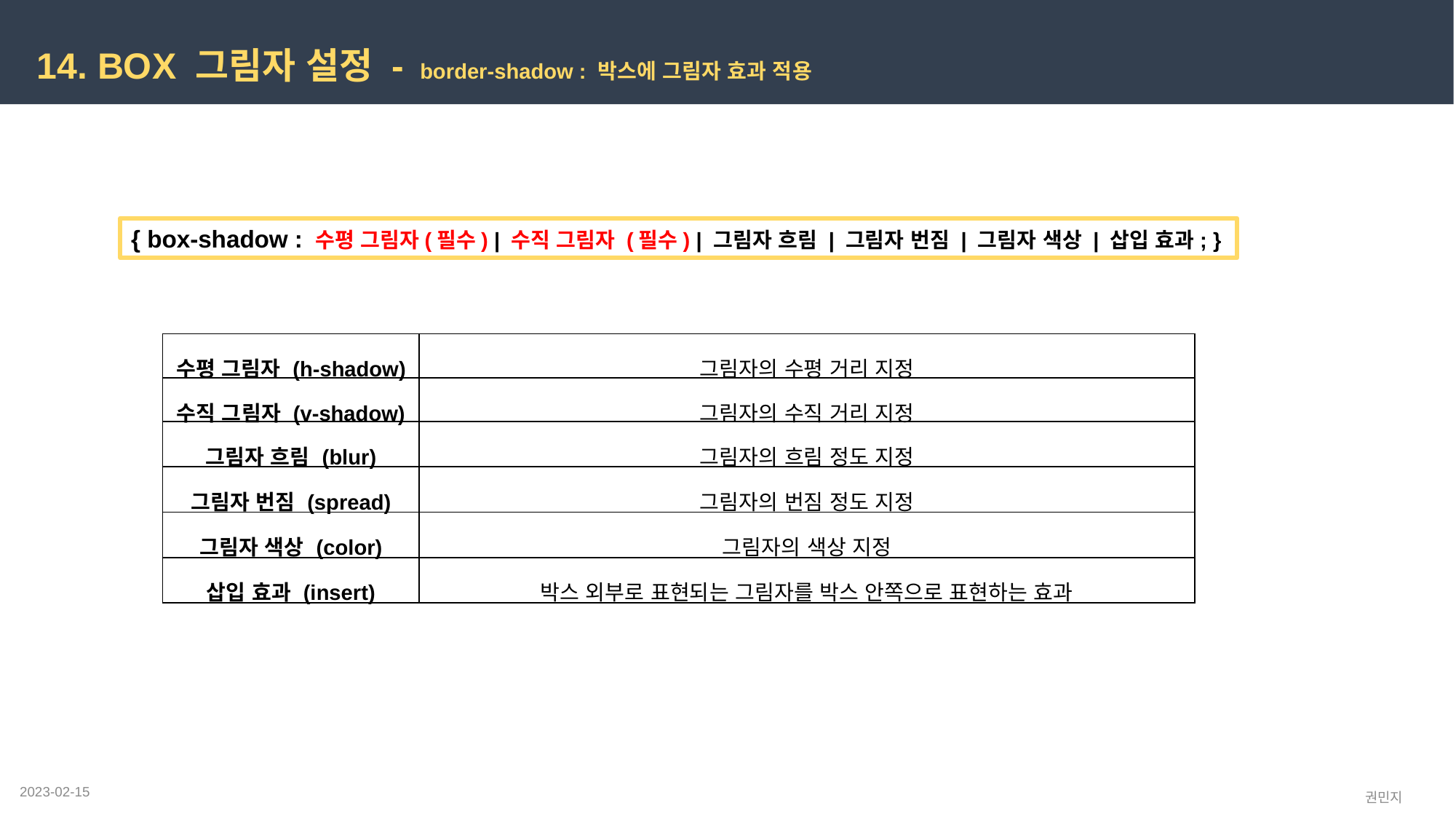

14. BOX 그림자 설정 -  border-shadow : 박스에 그림자 효과 적용
{ box-shadow : 수평 그림자(필수) | 수직 그림자 (필수) | 그림자 흐림 | 그림자 번짐 | 그림자 색상 | 삽입 효과; }
| 수평 그림자 (h-shadow) | 그림자의 수평 거리 지정 |
| --- | --- |
| 수직 그림자 (v-shadow) | 그림자의 수직 거리 지정 |
| 그림자 흐림 (blur) | 그림자의 흐림 정도 지정 |
| 그림자 번짐 (spread) | 그림자의 번짐 정도 지정 |
| 그림자 색상 (color) | 그림자의 색상 지정 |
| 삽입 효과 (insert) | 박스 외부로 표현되는 그림자를 박스 안쪽으로 표현하는 효과 |
2023-02-15
권민지